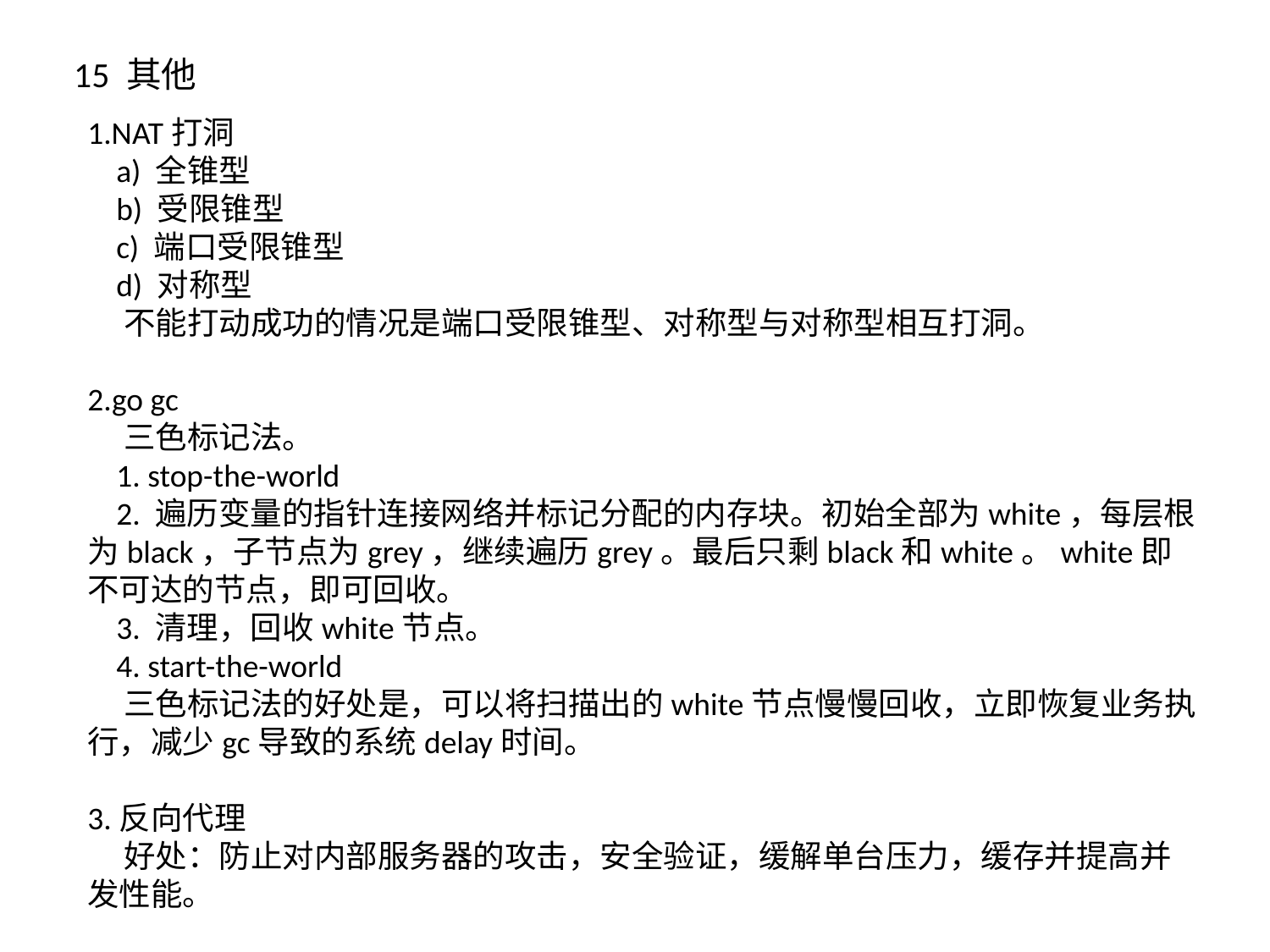

15 其他
1.NAT打洞
    a) 全锥型
    b) 受限锥型
    c) 端口受限锥型
    d) 对称型
    不能打动成功的情况是端口受限锥型、对称型与对称型相互打洞。

2.go gc
    三色标记法。
    1. stop-the-world
    2. 遍历变量的指针连接网络并标记分配的内存块。初始全部为white，每层根为black，子节点为grey，继续遍历grey。最后只剩black和white。white即不可达的节点，即可回收。
    3. 清理，回收white节点。
    4. start-the-world
    三色标记法的好处是，可以将扫描出的white节点慢慢回收，立即恢复业务执行，减少gc导致的系统delay时间。

3.反向代理
    好处：防止对内部服务器的攻击，安全验证，缓解单台压力，缓存并提高并发性能。